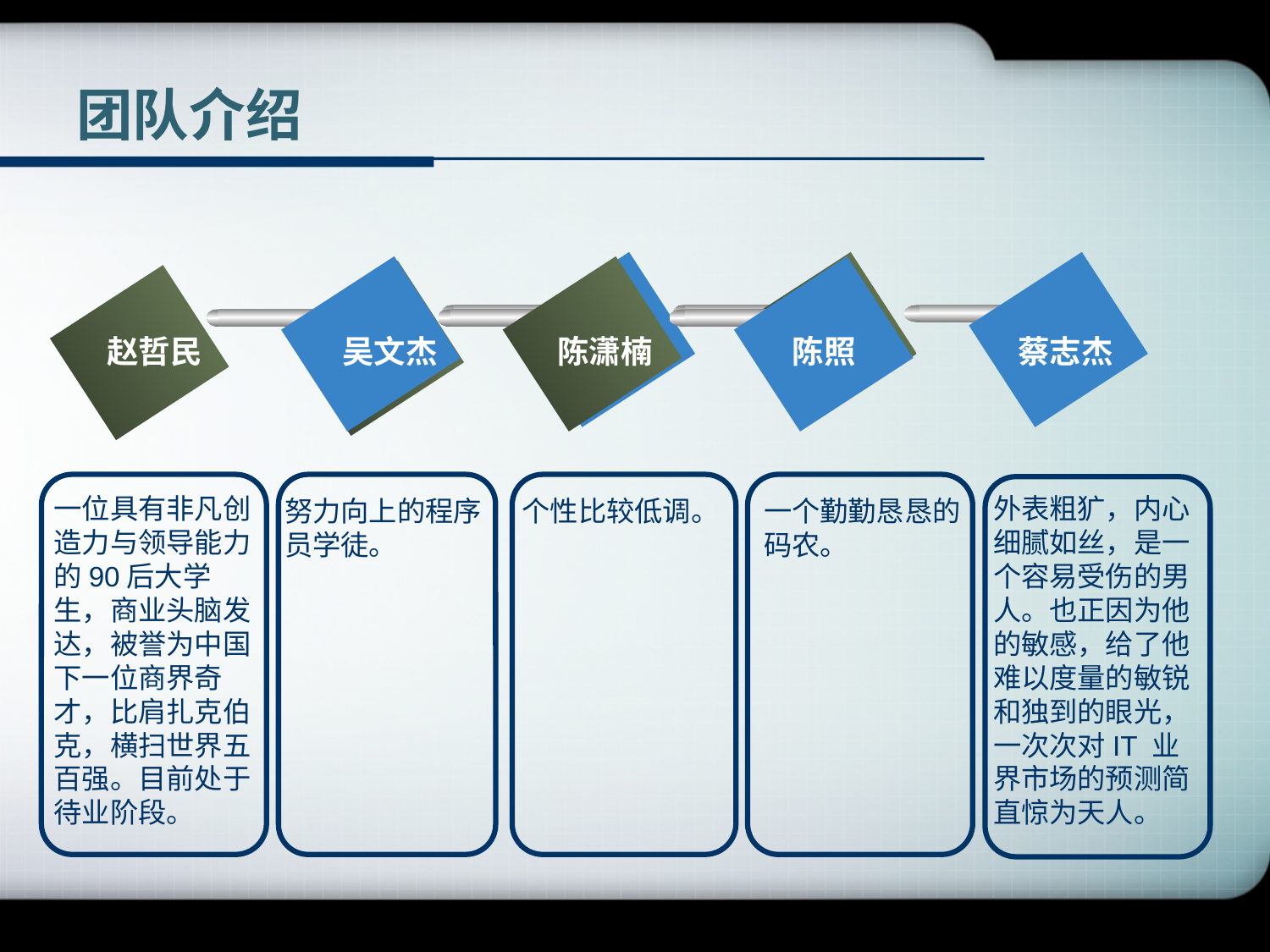

# 团队介绍

赵哲民
吴文杰
陈潇楠
陈照
蔡志杰

一位具有非凡创造力与领导能力的90后大学生，商业头脑发达，被誉为中国下一位商界奇才，比肩扎克伯克，横扫世界五百强。目前处于待业阶段。
外表粗犷，内心细腻如丝，是一个容易受伤的男人。也正因为他的敏感，给了他难以度量的敏锐和独到的眼光，一次次对IT 业界市场的预测简直惊为天人。
一个勤勤恳恳的码农。
努力向上的程序员学徒。
个性比较低调。